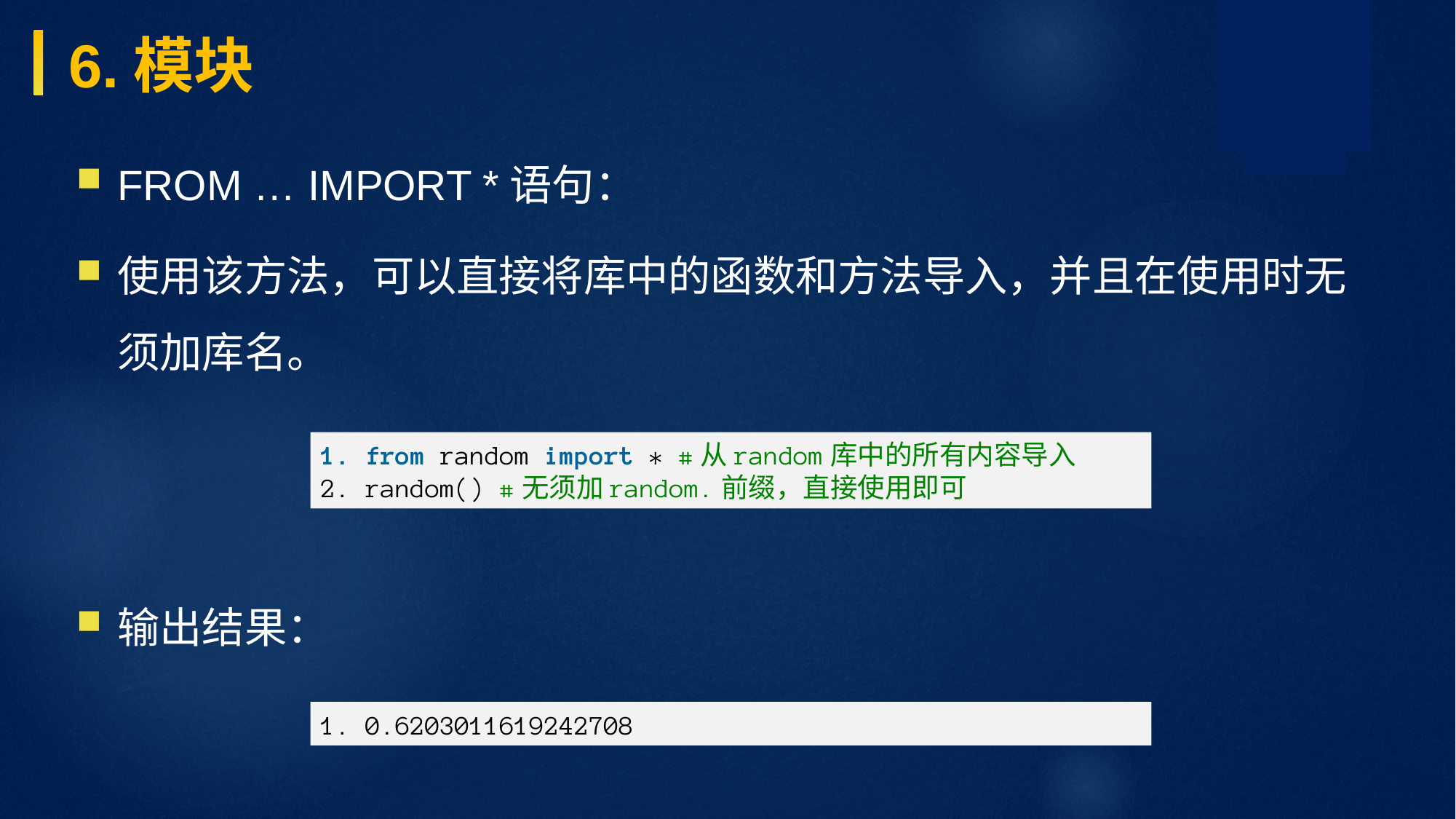

6.模块
from … import *语句：
使用该方法，可以直接将库中的函数和方法导入，并且在使用时无须加库名。

输出结果：

1. from random import * #从random库中的所有内容导入    2. random() #无须加random.前缀，直接使用即可
1. 0.6203011619242708